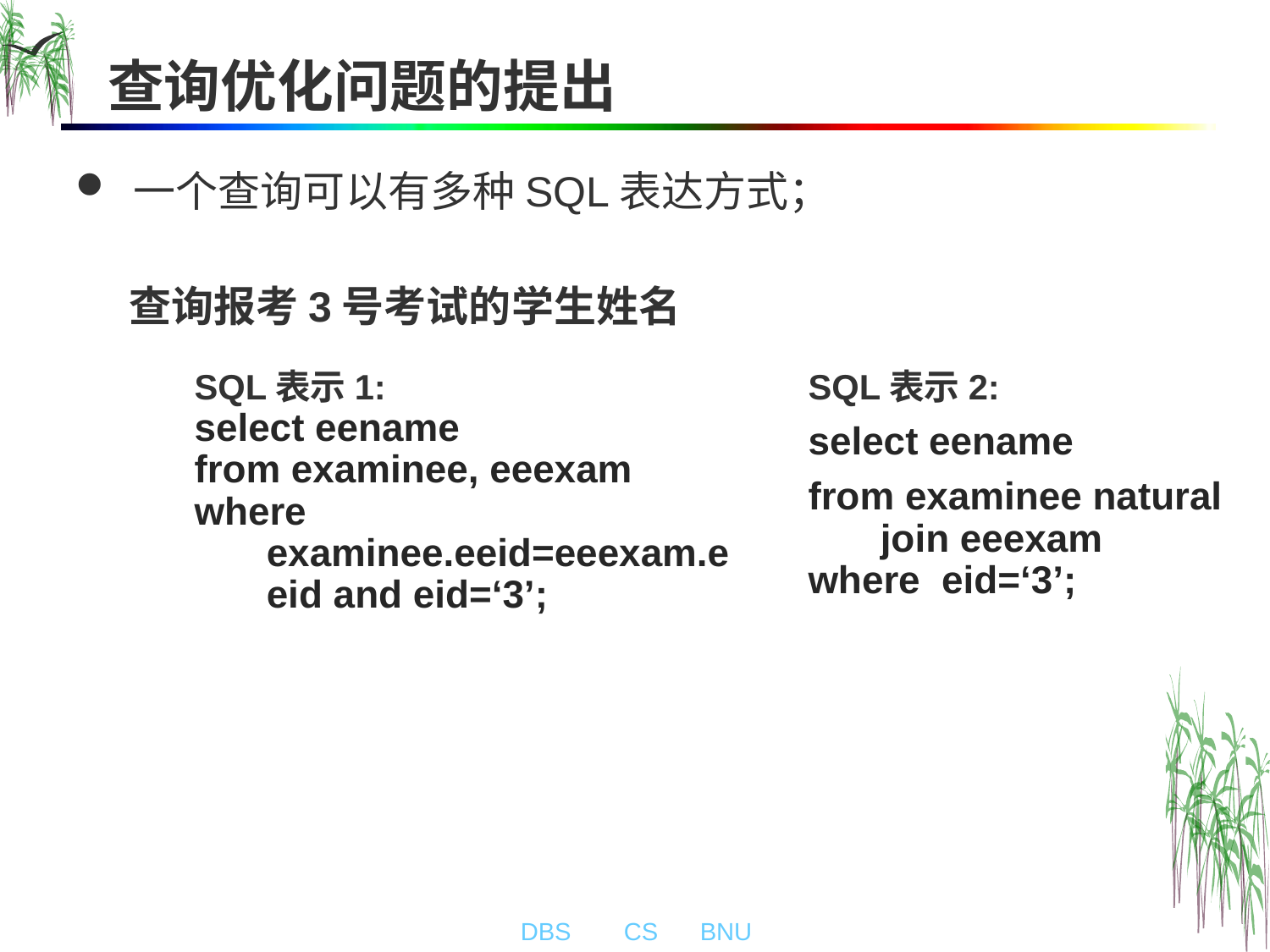

查询优化问题的提出
 一个查询可以有多种SQL表达方式；
查询报考3号考试的学生姓名

SQL表示1:
select eename
from examinee, eeexam
where examinee.eeid=eeexam.eeid and eid=‘3’;
SQL表示2:
select eename
from examinee natural join eeexam
where  eid=‘3’;